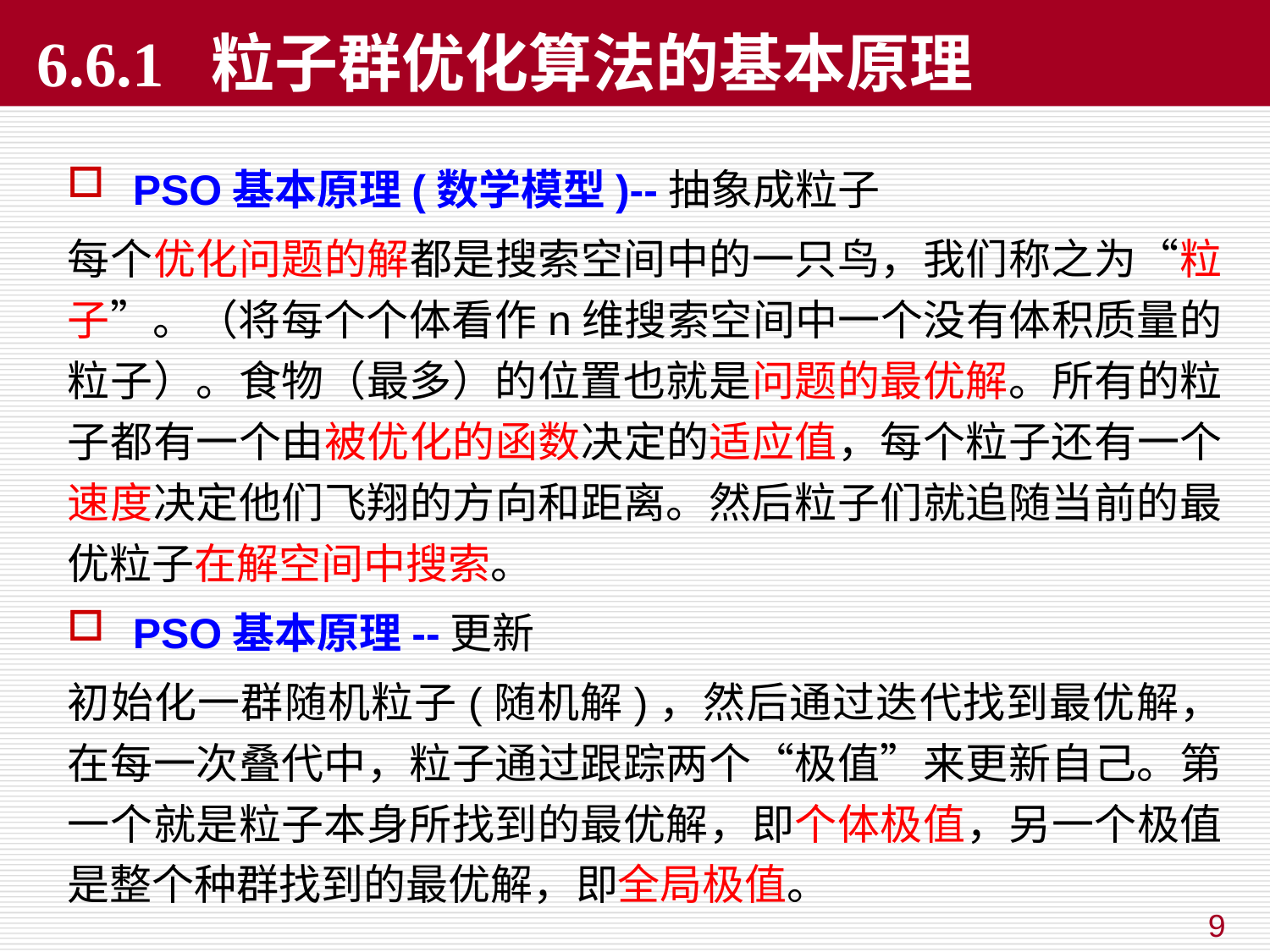

# 6.6.1  粒子群优化算法的基本原理
PSO基本原理(数学模型)--抽象成粒子
每个优化问题的解都是搜索空间中的一只鸟，我们称之为“粒子”。（将每个个体看作n维搜索空间中一个没有体积质量的粒子）。食物（最多）的位置也就是问题的最优解。所有的粒子都有一个由被优化的函数决定的适应值，每个粒子还有一个速度决定他们飞翔的方向和距离。然后粒子们就追随当前的最优粒子在解空间中搜索。
PSO基本原理--更新
初始化一群随机粒子(随机解)，然后通过迭代找到最优解，在每一次叠代中，粒子通过跟踪两个“极值”来更新自己。第一个就是粒子本身所找到的最优解，即个体极值，另一个极值是整个种群找到的最优解，即全局极值。

9